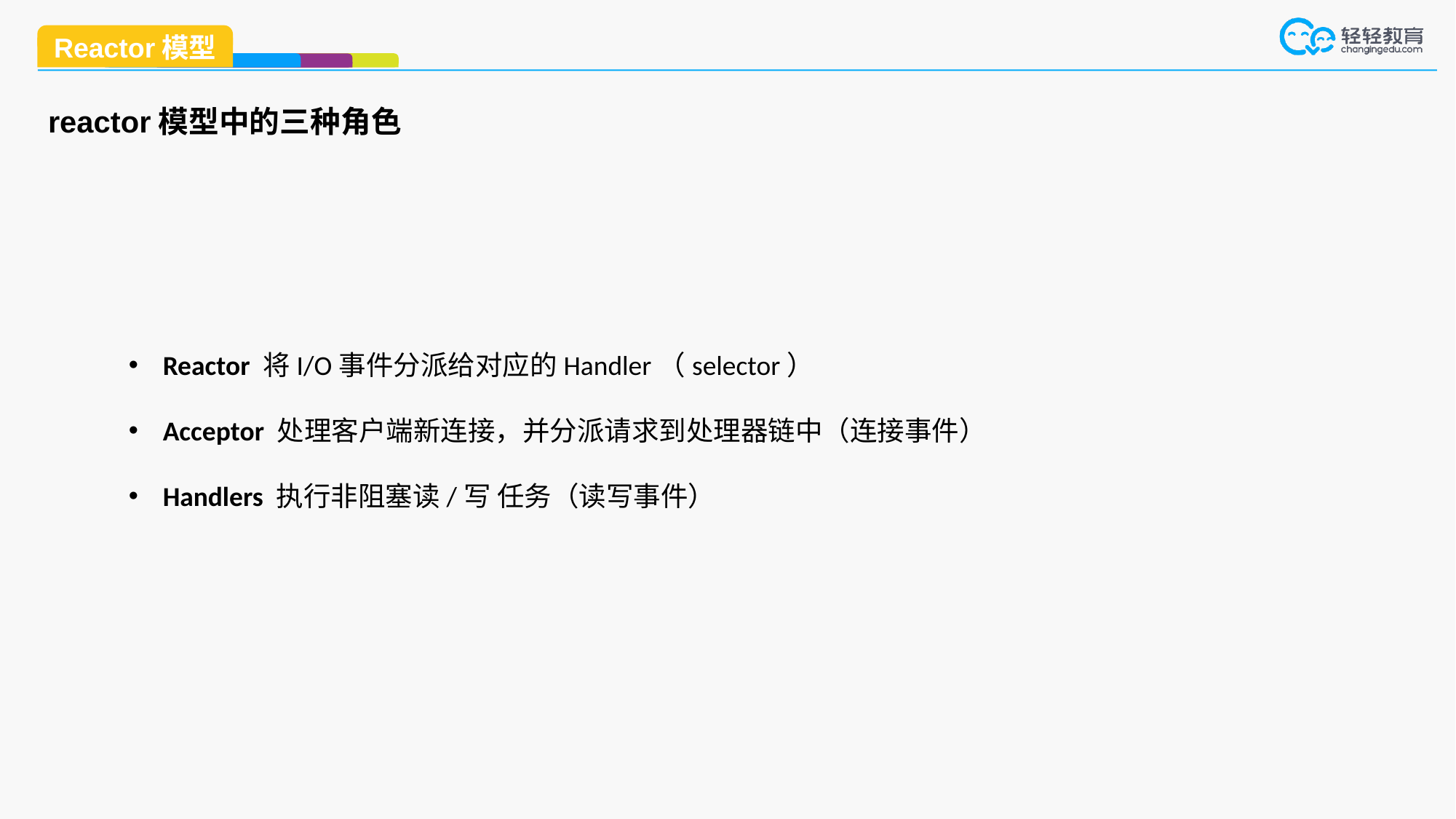

Reactor模型
reactor模型中的三种角色
Reactor 将I/O事件分派给对应的Handler（selector）

Acceptor 处理客户端新连接，并分派请求到处理器链中（连接事件）

Handlers 执行非阻塞读/写 任务（读写事件）